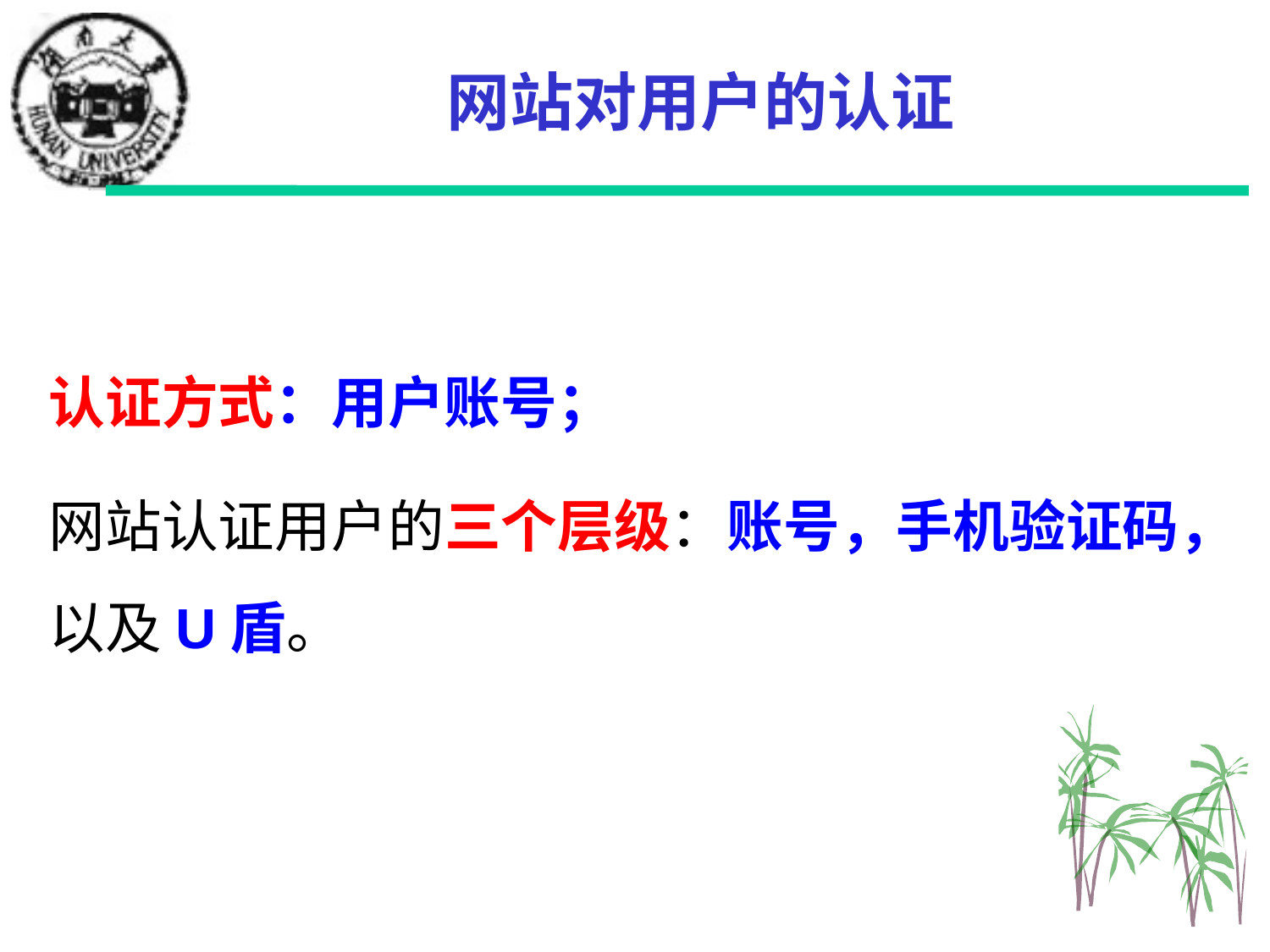

网站对用户的认证
认证方式：用户账号；
网站认证用户的三个层级：账号，手机验证码，以及U盾。